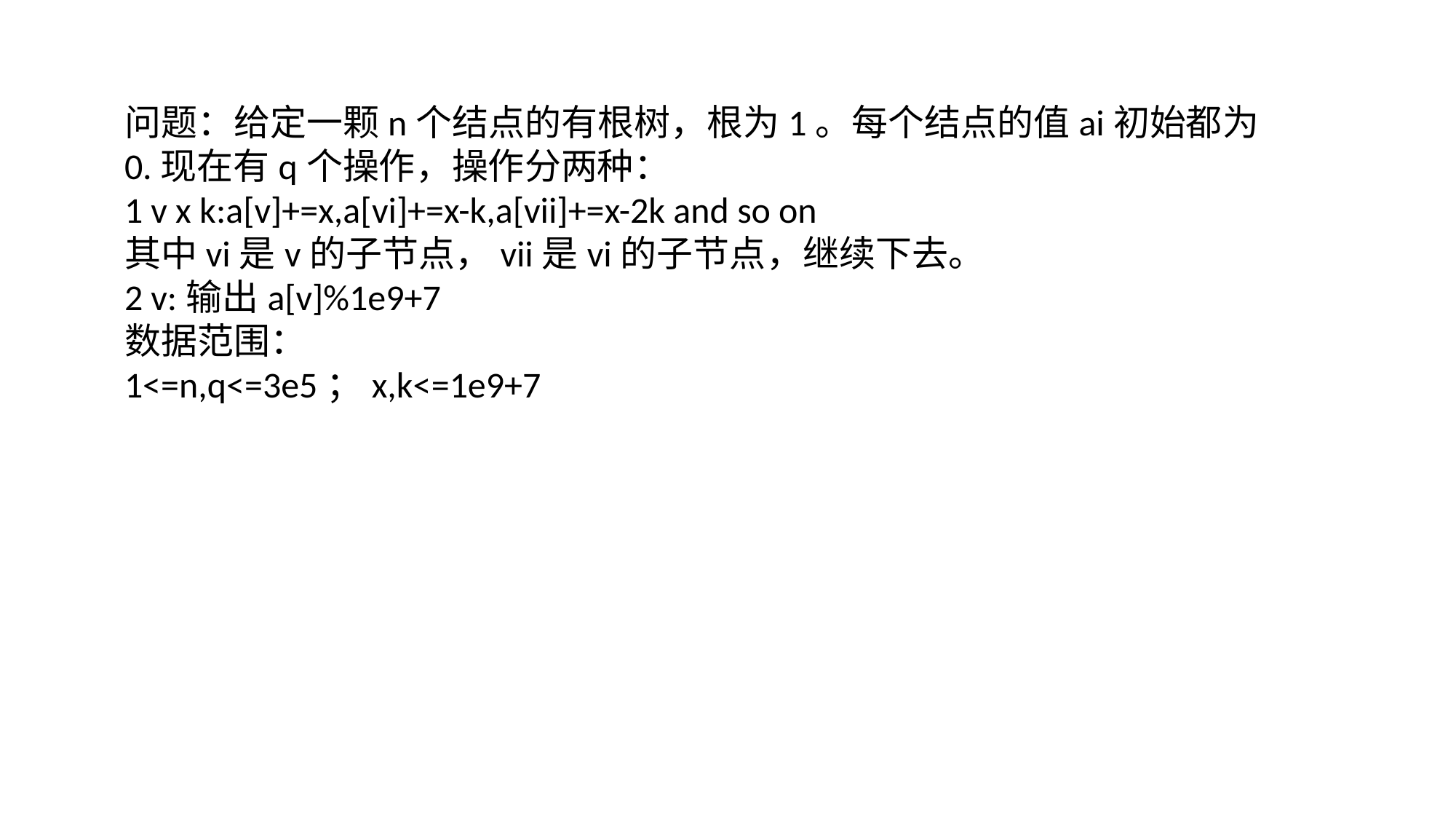

问题：给定一颗n个结点的有根树，根为1。每个结点的值ai初始都为0.现在有q个操作，操作分两种：
1 v x k:a[v]+=x,a[vi]+=x-k,a[vii]+=x-2k and so on
其中vi是v的子节点，vii是vi的子节点，继续下去。
2 v:输出a[v]%1e9+7
数据范围：
1<=n,q<=3e5；x,k<=1e9+7